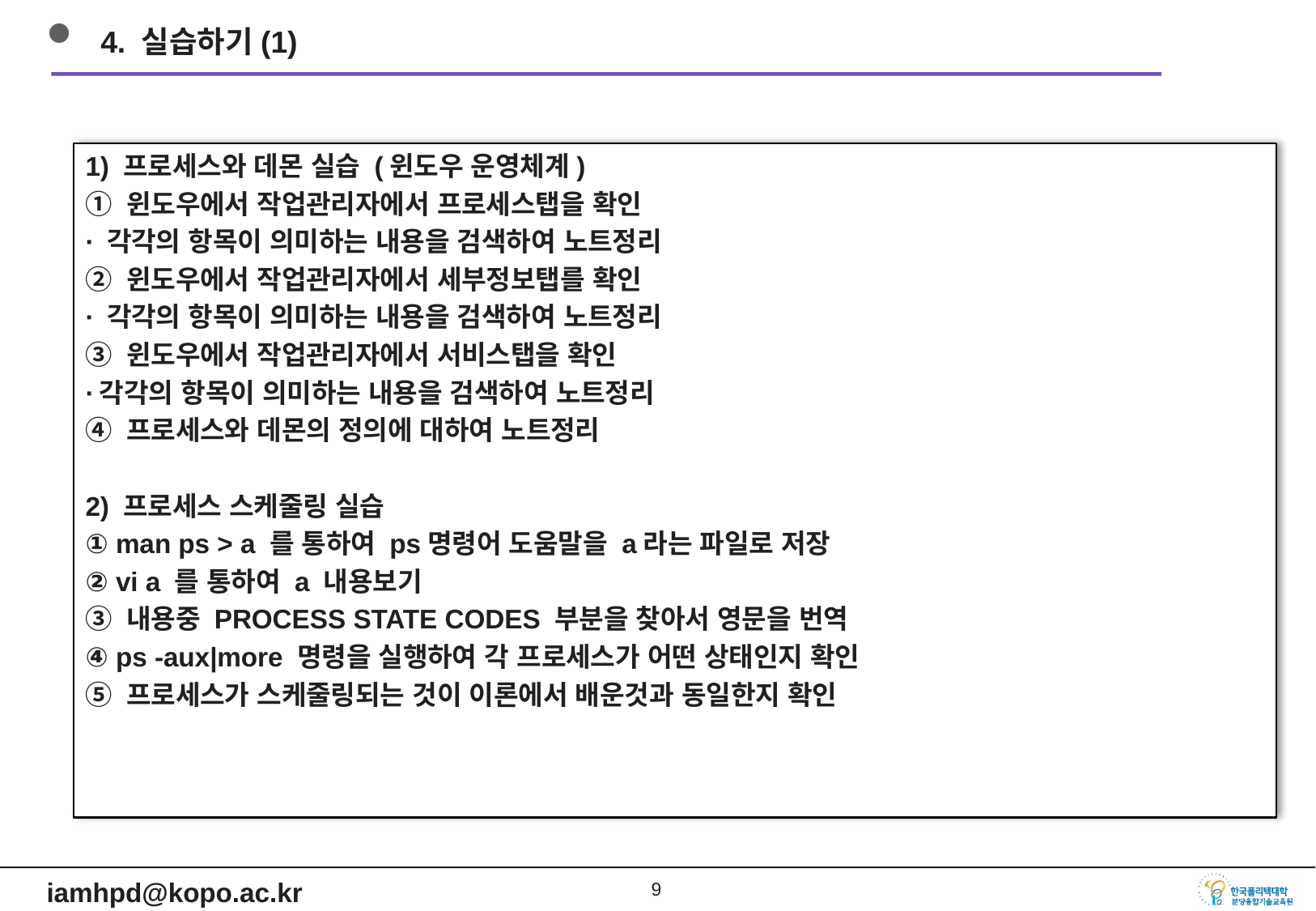

4. 실습하기(1)
1) 프로세스와 데몬 실습 (윈도우 운영체계)
① 윈도우에서 작업관리자에서 프로세스탭을 확인
∙ 각각의 항목이 의미하는 내용을 검색하여 노트정리
② 윈도우에서 작업관리자에서 세부정보탭를 확인
∙ 각각의 항목이 의미하는 내용을 검색하여 노트정리
③ 윈도우에서 작업관리자에서 서비스탭을 확인
∙각각의 항목이 의미하는 내용을 검색하여 노트정리
④ 프로세스와 데몬의 정의에 대하여 노트정리

2) 프로세스 스케줄링 실습
① man ps > a 를 통하여 ps명령어 도움말을 a라는 파일로 저장
② vi a 를 통하여 a 내용보기
③ 내용중 PROCESS STATE CODES 부분을 찾아서 영문을 번역
④ ps -aux|more 명령을 실행하여 각 프로세스가 어떤 상태인지 확인
⑤ 프로세스가 스케줄링되는 것이 이론에서 배운것과 동일한지 확인
9